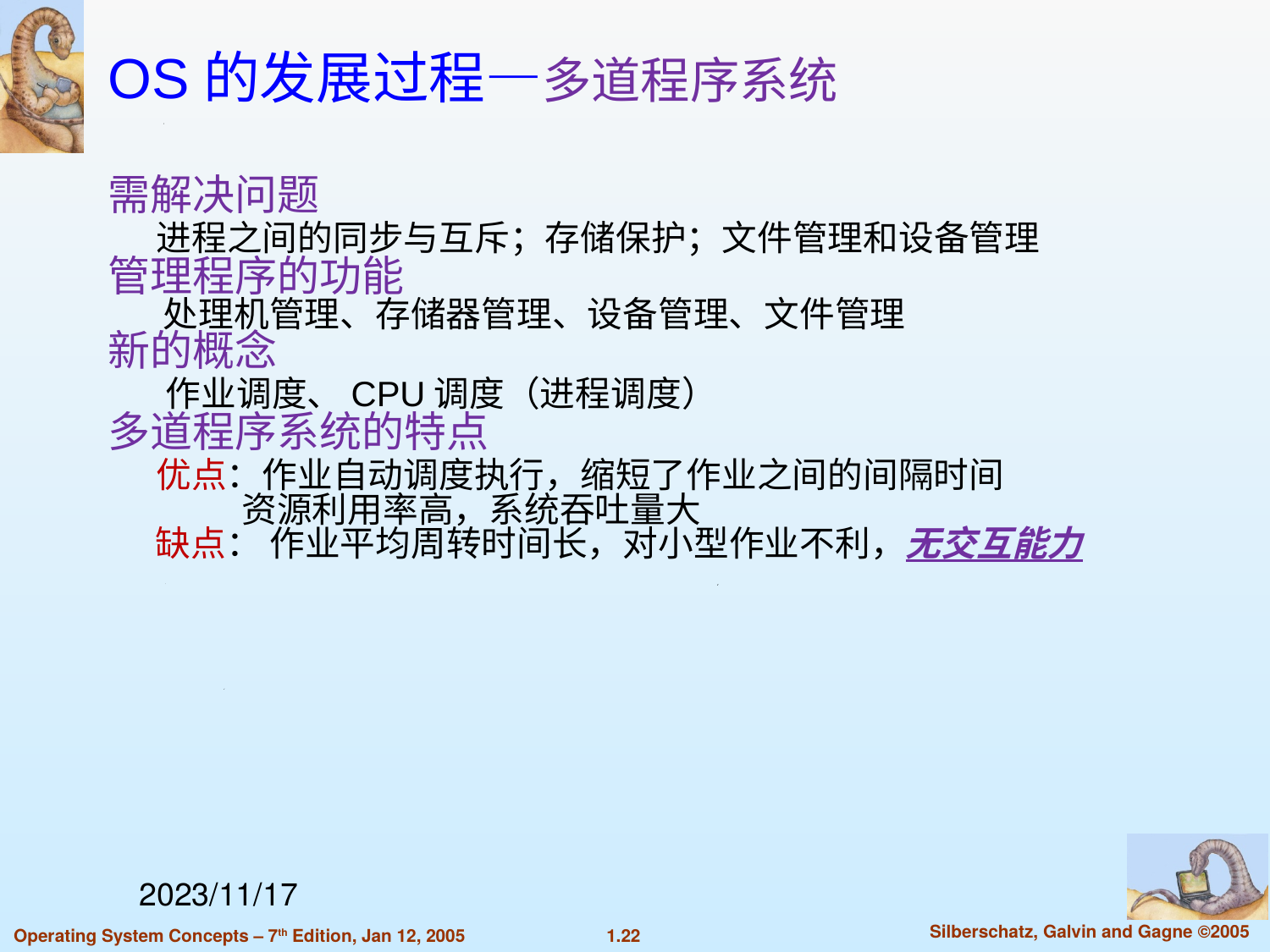

OS的发展过程—多道程序系统
需解决问题
    进程之间的同步与互斥；存储保护；文件管理和设备管理
管理程序的功能
      处理机管理、存储器管理、设备管理、文件管理
新的概念
     作业调度、CPU调度（进程调度）
多道程序系统的特点
    优点：作业自动调度执行，缩短了作业之间的间隔时间
                资源利用率高，系统吞吐量大
     缺点： 作业平均周转时间长，对小型作业不利，无交互能力

2023/11/17